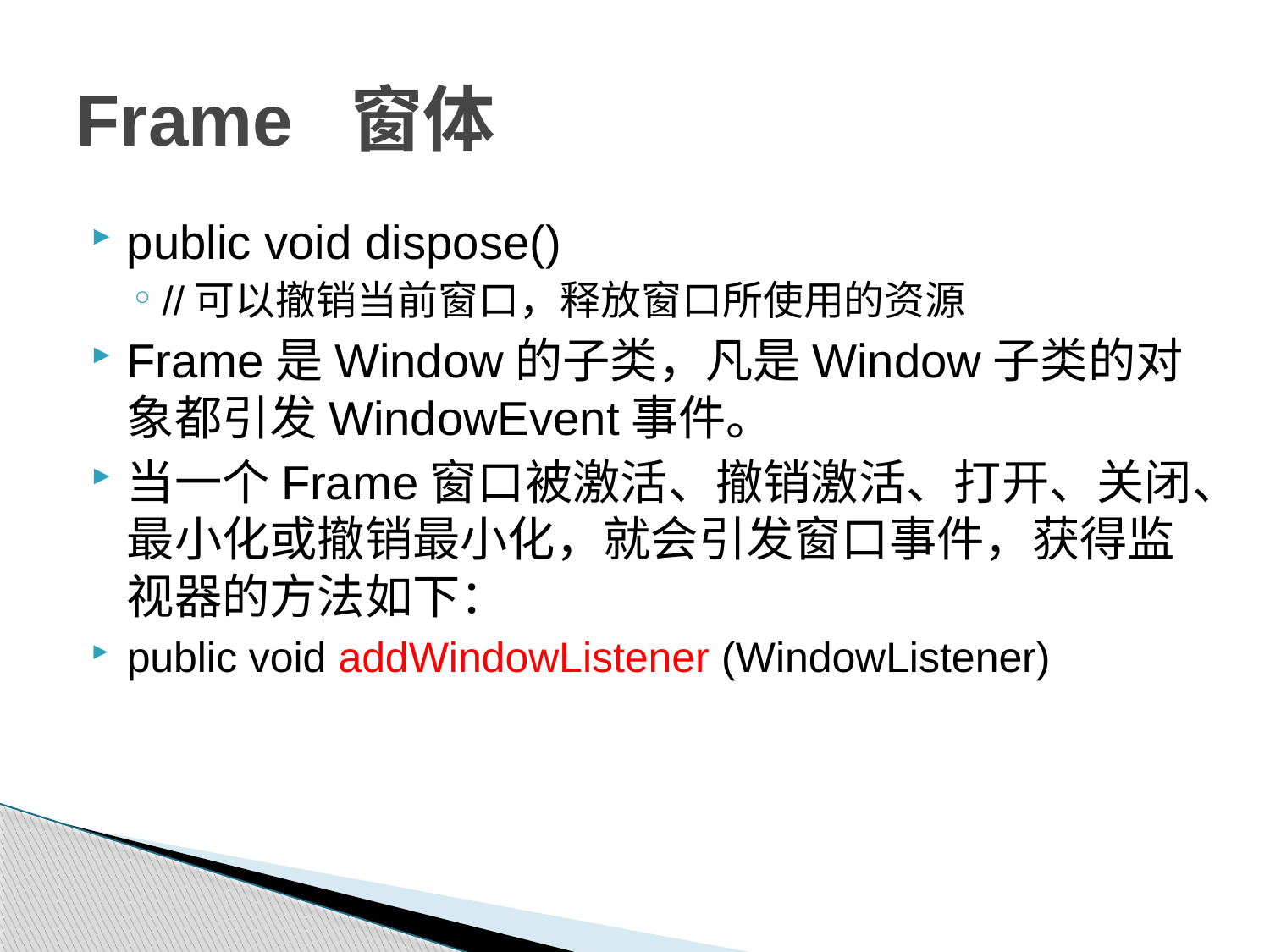

# Frame  窗体
public void dispose()
//可以撤销当前窗口，释放窗口所使用的资源
Frame是Window的子类，凡是Window子类的对象都引发WindowEvent事件。
当一个Frame窗口被激活、撤销激活、打开、关闭、最小化或撤销最小化，就会引发窗口事件，获得监视器的方法如下：
public void addWindowListener (WindowListener)